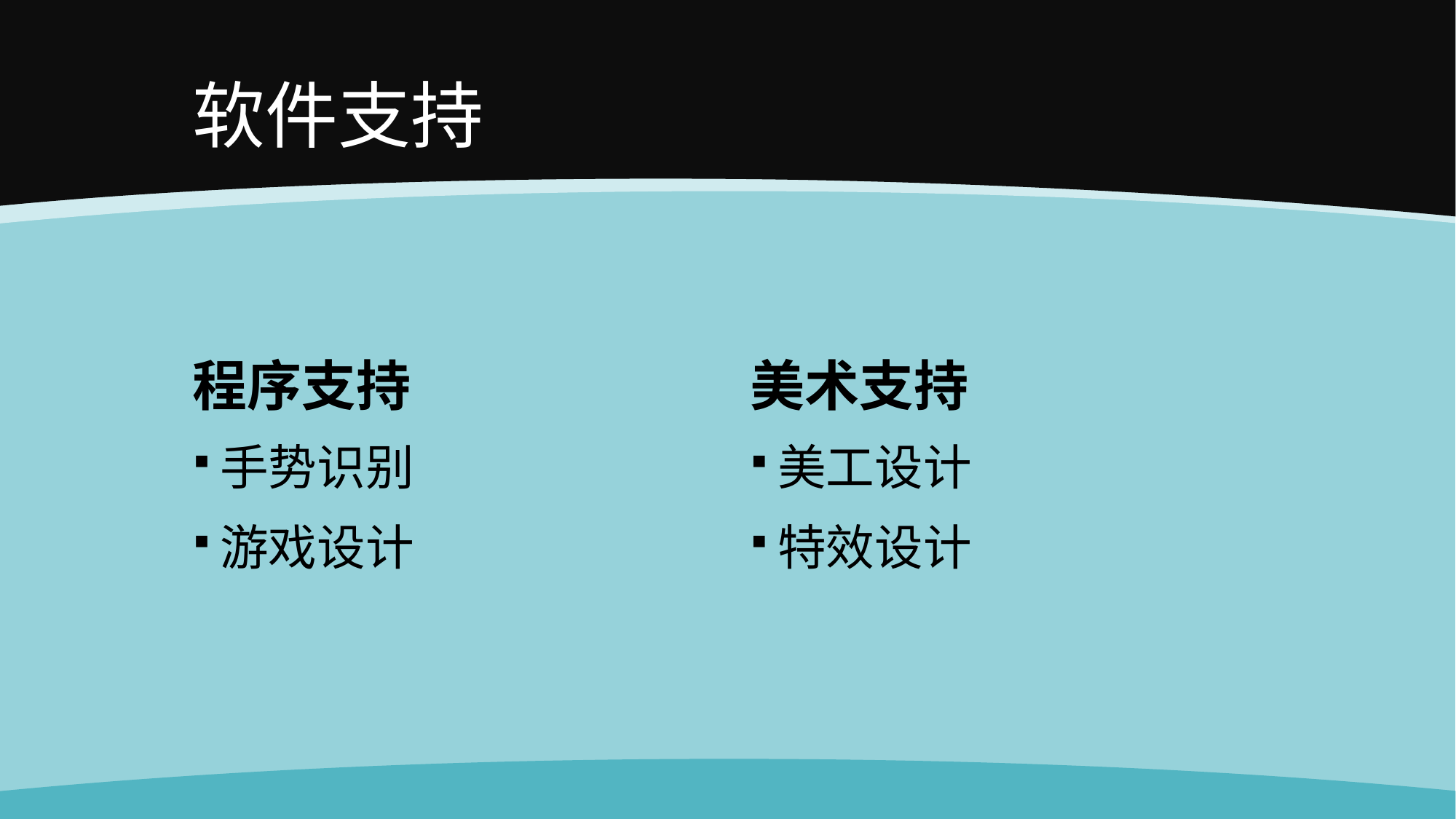

# 软件支持
程序支持
美术支持
手势识别
游戏设计
美工设计
特效设计